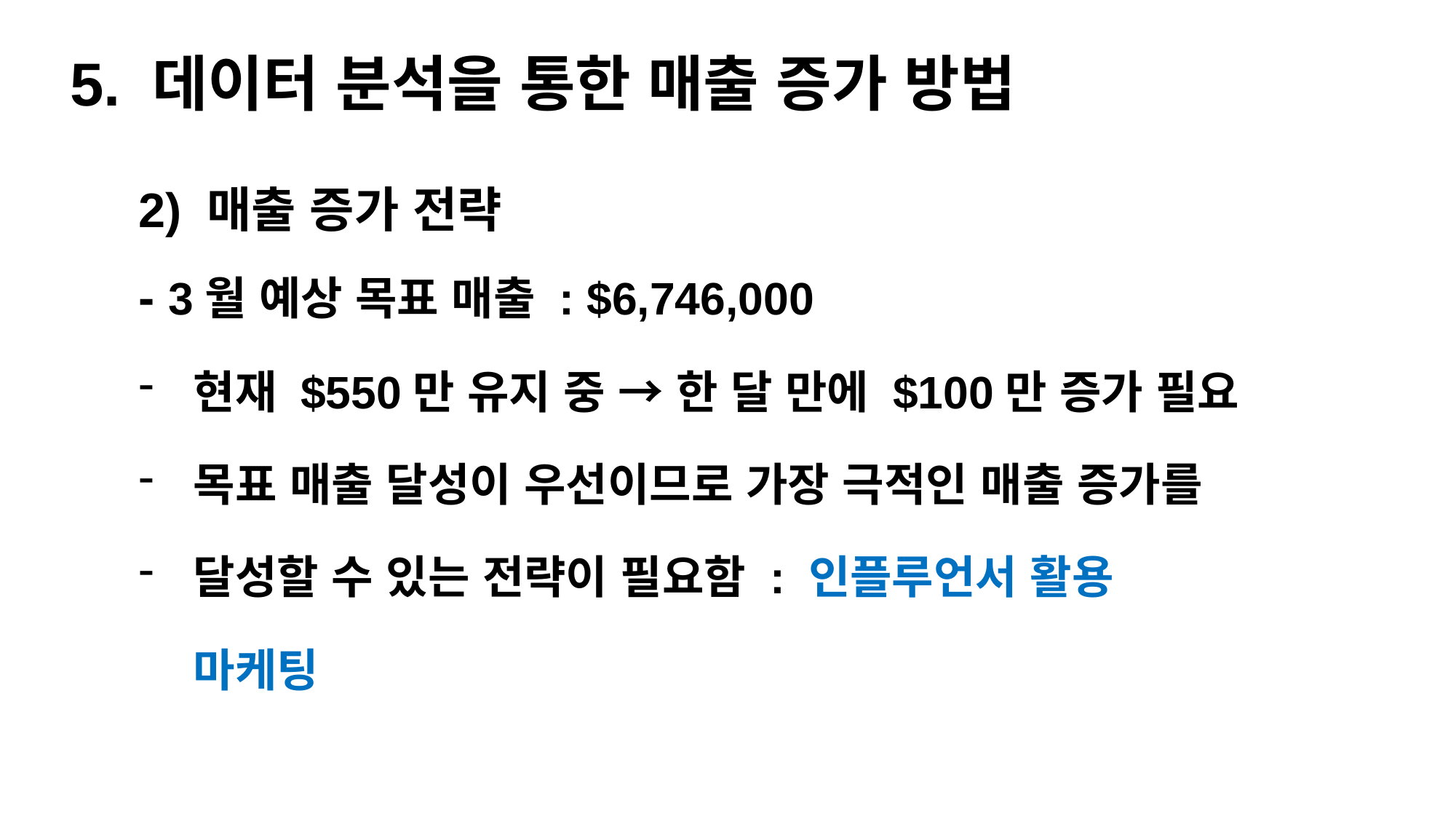

5. 데이터 분석을 통한 매출 증가 방법
2) 매출 증가 전략
- 3월 예상 목표 매출 : $6,746,000
현재 $550만 유지 중 → 한 달 만에 $100만 증가 필요
목표 매출 달성이 우선이므로 가장 극적인 매출 증가를
달성할 수 있는 전략이 필요함 : 인플루언서 활용 마케팅